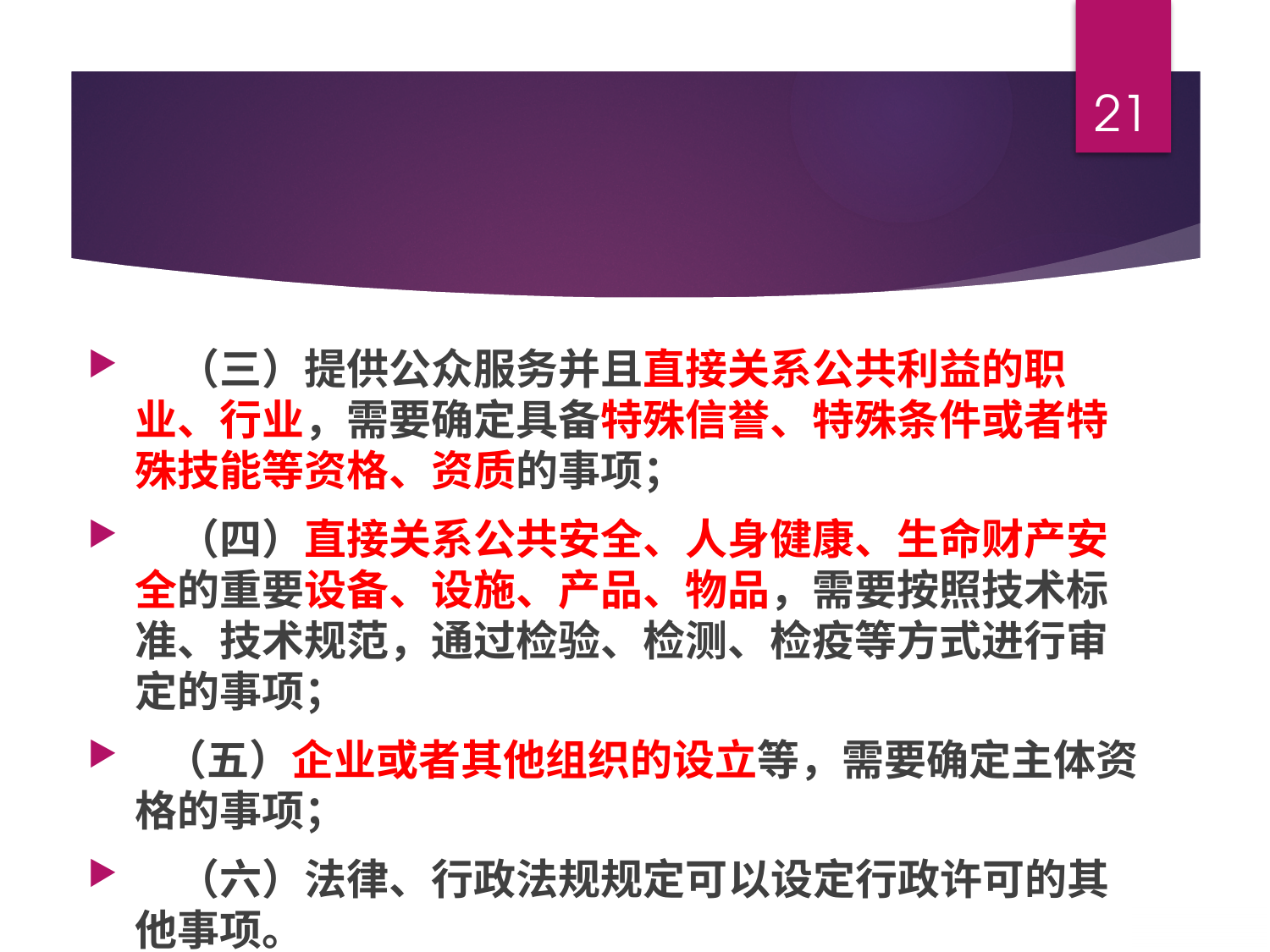

21
#
　（三）提供公众服务并且直接关系公共利益的职业、行业，需要确定具备特殊信誉、特殊条件或者特殊技能等资格、资质的事项；
　（四）直接关系公共安全、人身健康、生命财产安全的重要设备、设施、产品、物品，需要按照技术标准、技术规范，通过检验、检测、检疫等方式进行审定的事项；
  （五）企业或者其他组织的设立等，需要确定主体资格的事项；
　（六）法律、行政法规规定可以设定行政许可的其他事项。